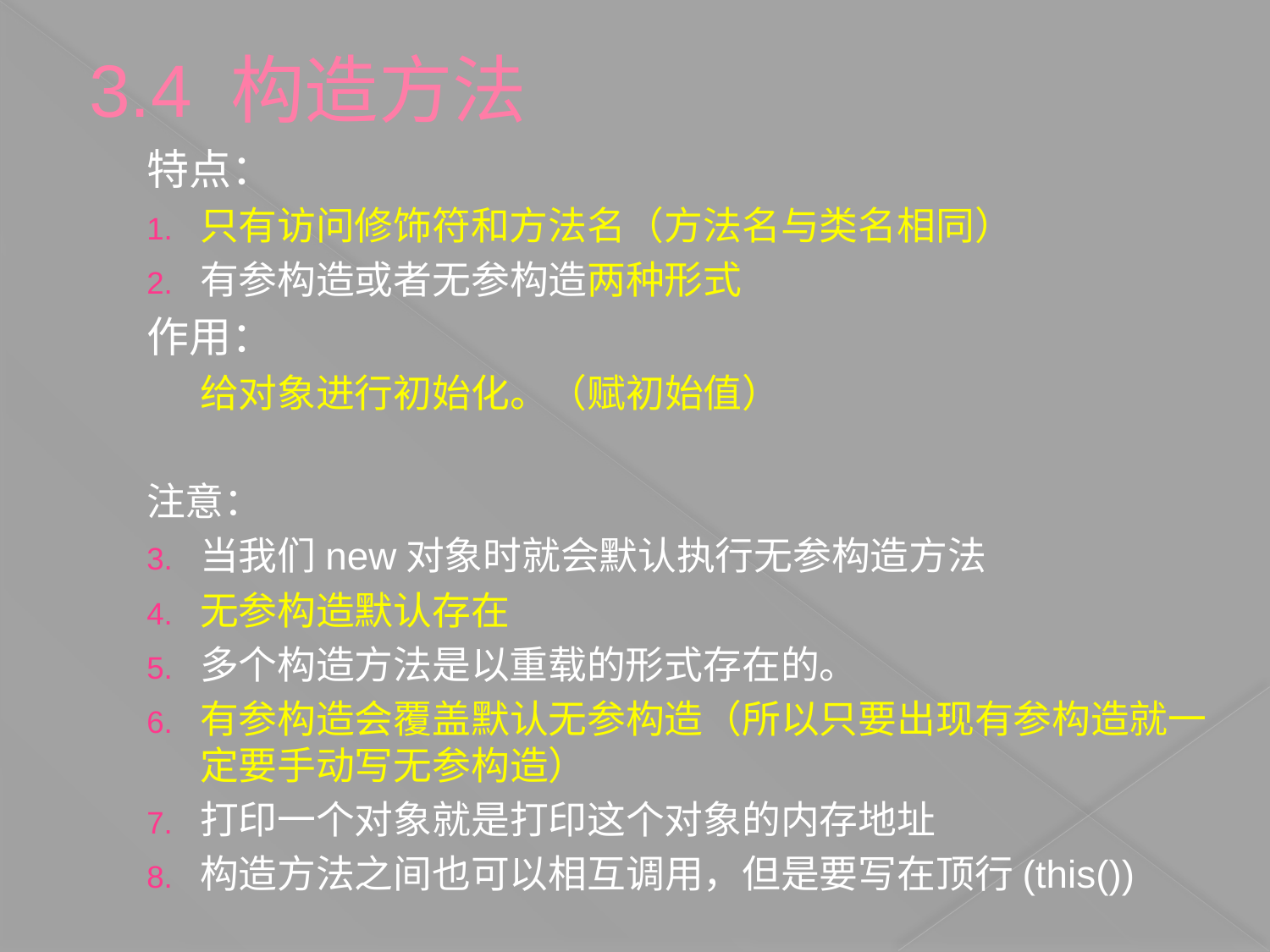

3.4 构造方法
# 特点：
只有访问修饰符和方法名（方法名与类名相同）
有参构造或者无参构造两种形式
作用：
	给对象进行初始化。（赋初始值）

注意：
当我们new对象时就会默认执行无参构造方法
无参构造默认存在
多个构造方法是以重载的形式存在的。
有参构造会覆盖默认无参构造（所以只要出现有参构造就一定要手动写无参构造）
打印一个对象就是打印这个对象的内存地址
构造方法之间也可以相互调用，但是要写在顶行(this())